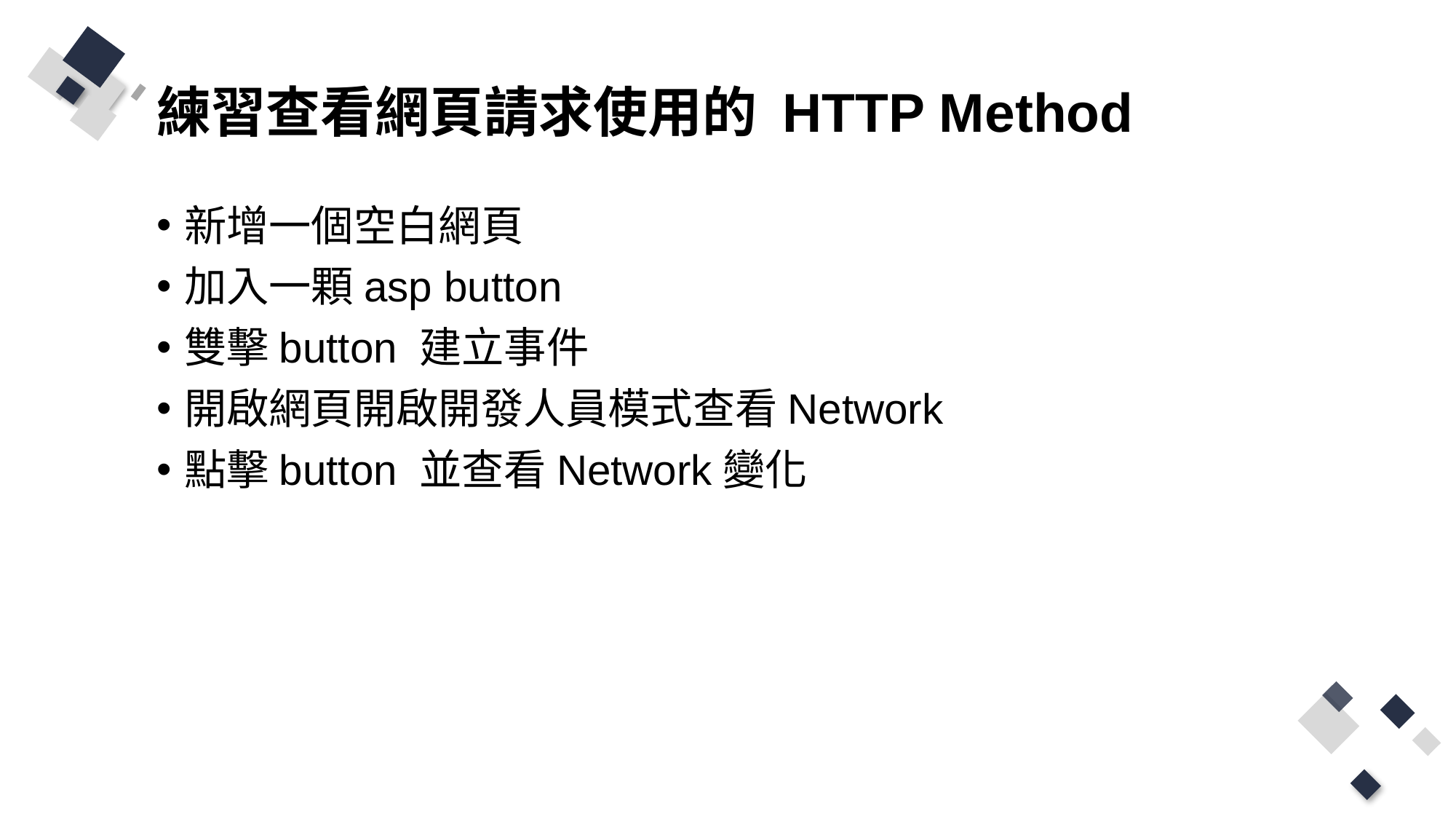

# 練習查看網頁請求使用的 HTTP Method
新增一個空白網頁
加入一顆asp button
雙擊button 建立事件
開啟網頁開啟開發人員模式查看Network
點擊button 並查看Network變化